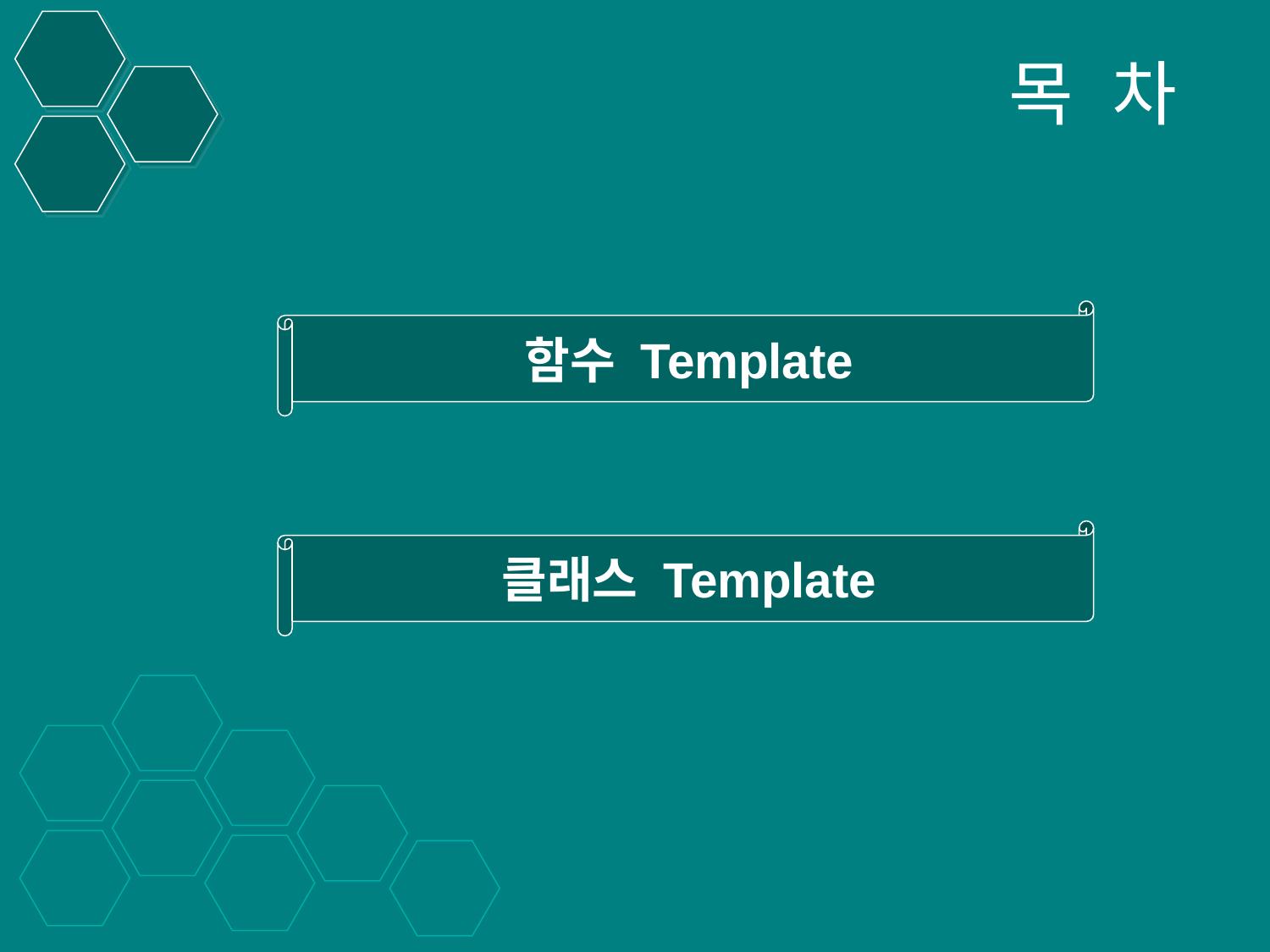

# 목  차
함수 Template
클래스 Template